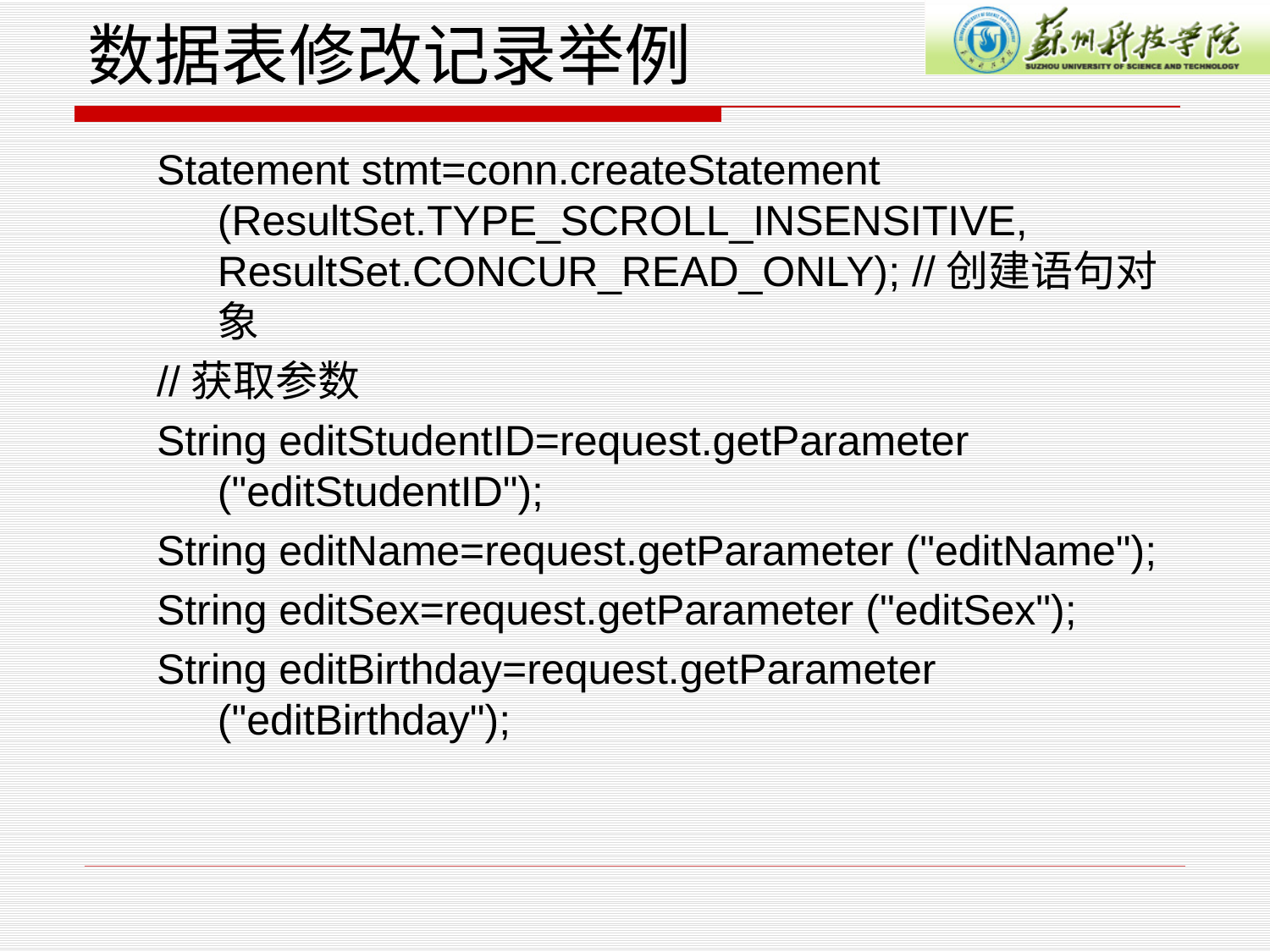

# 数据表修改记录举例
Statement stmt=conn.createStatement (ResultSet.TYPE_SCROLL_INSENSITIVE, ResultSet.CONCUR_READ_ONLY); //创建语句对象
//获取参数
String editStudentID=request.getParameter ("editStudentID");
String editName=request.getParameter ("editName");
String editSex=request.getParameter ("editSex");
String editBirthday=request.getParameter ("editBirthday");